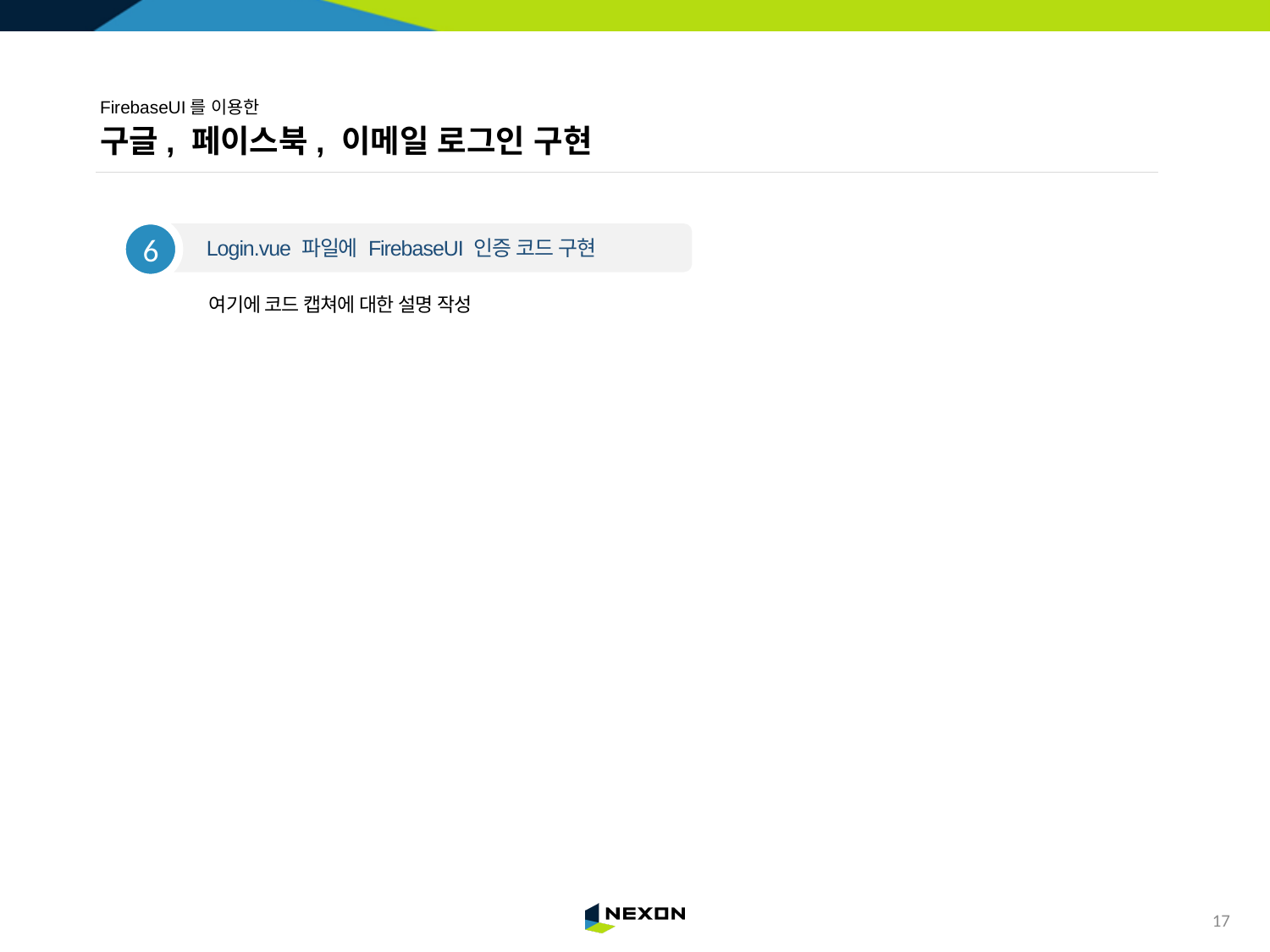

# FirebaseUI를 이용한 구글, 페이스북, 이메일 로그인 구현
6
Login.vue 파일에 FirebaseUI 인증 코드 구현
여기에 코드 캡쳐에 대한 설명 작성
17